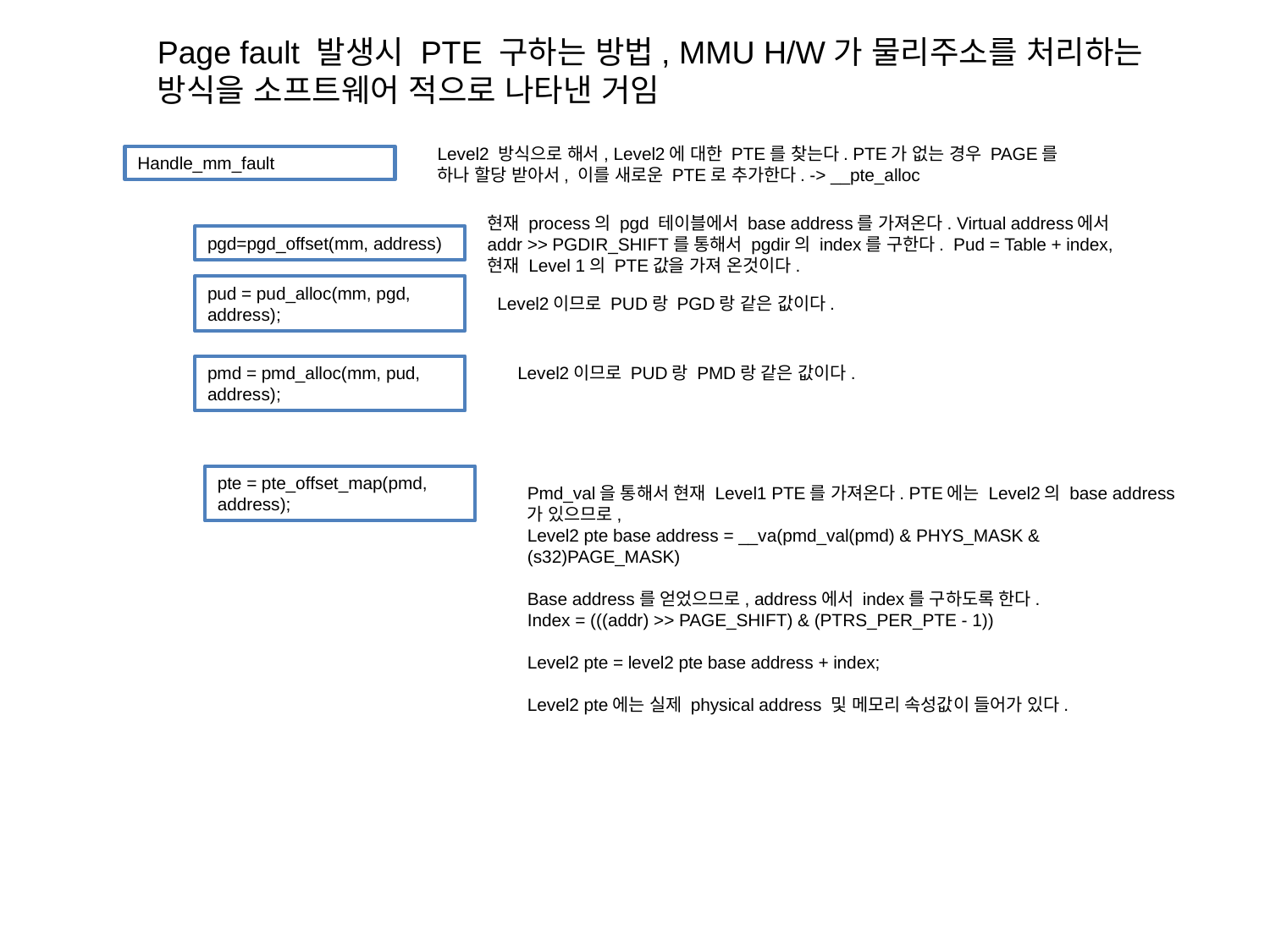

Page fault 발생시 PTE 구하는 방법, MMU H/W가 물리주소를 처리하는 방식을 소프트웨어 적으로 나타낸 거임
Level2 방식으로 해서, Level2에 대한 PTE를 찾는다. PTE가 없는 경우 PAGE를 하나 할당 받아서, 이를 새로운 PTE로 추가한다. -> __pte_alloc

Handle_mm_fault
현재 process의 pgd 테이블에서 base address를 가져온다. Virtual address에서 addr >> PGDIR_SHIFT를 통해서 pgdir의 index를 구한다.  Pud = Table + index, 현재 Level 1의 PTE값을 가져 온것이다.

pgd=pgd_offset(mm, address)
pud = pud_alloc(mm, pgd, address);
Level2이므로 PUD랑 PGD랑 같은 값이다.

pmd = pmd_alloc(mm, pud, address);
Level2이므로 PUD랑 PMD랑 같은 값이다.

pte = pte_offset_map(pmd, address);
Pmd_val을 통해서 현재 Level1 PTE를 가져온다. PTE에는 Level2의 base address가 있으므로,
Level2 pte base address = __va(pmd_val(pmd) & PHYS_MASK & (s32)PAGE_MASK)

Base address를 얻었으므로, address에서 index를 구하도록 한다.
Index = (((addr) >> PAGE_SHIFT) & (PTRS_PER_PTE - 1))

Level2 pte = level2 pte base address + index;

Level2 pte에는 실제 physical address 및 메모리 속성값이 들어가 있다.